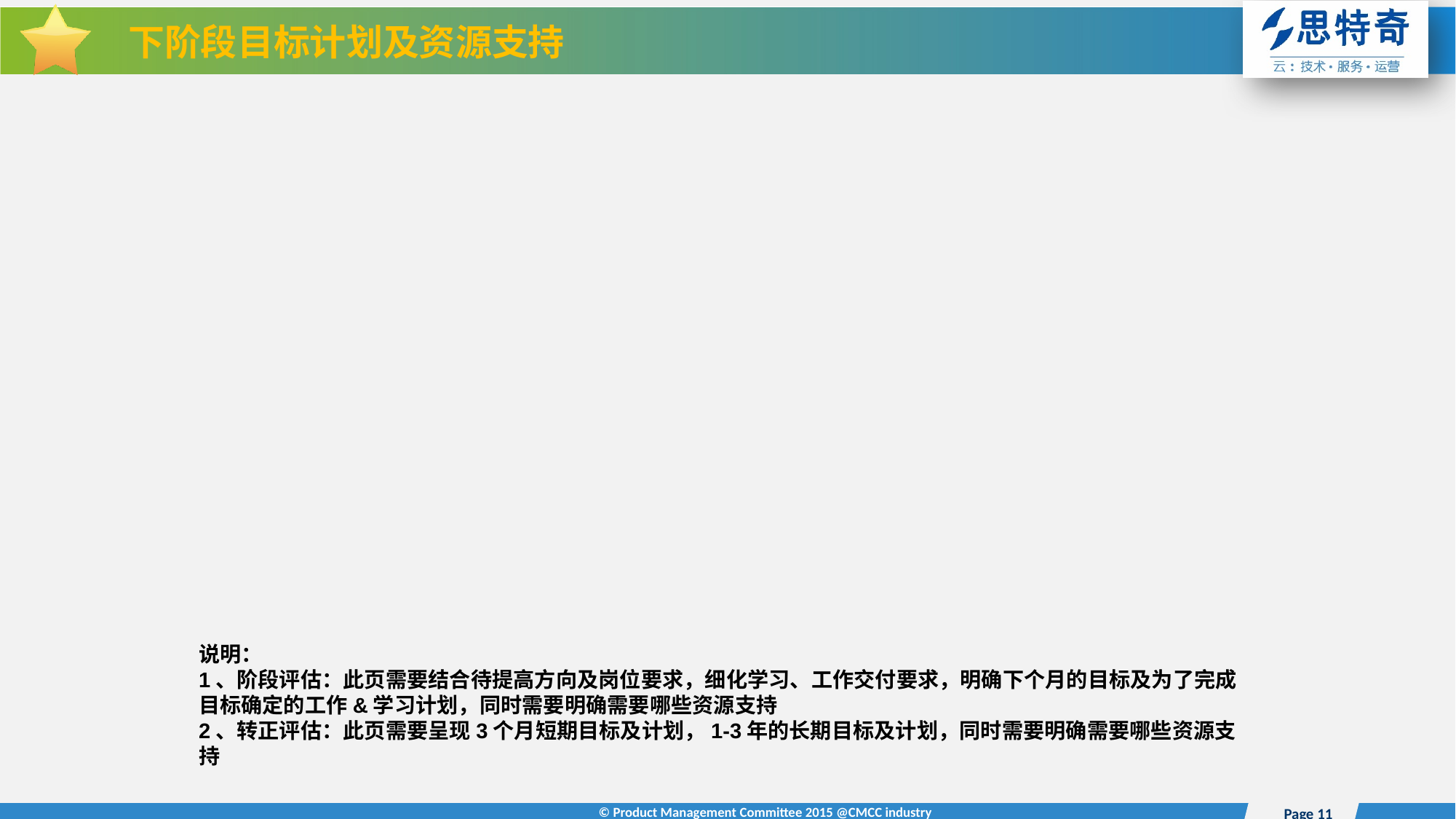

下阶段目标计划及资源支持

说明：
1、阶段评估：此页需要结合待提高方向及岗位要求，细化学习、工作交付要求，明确下个月的目标及为了完成目标确定的工作&学习计划，同时需要明确需要哪些资源支持
2、转正评估：此页需要呈现3个月短期目标及计划，1-3年的长期目标及计划，同时需要明确需要哪些资源支持